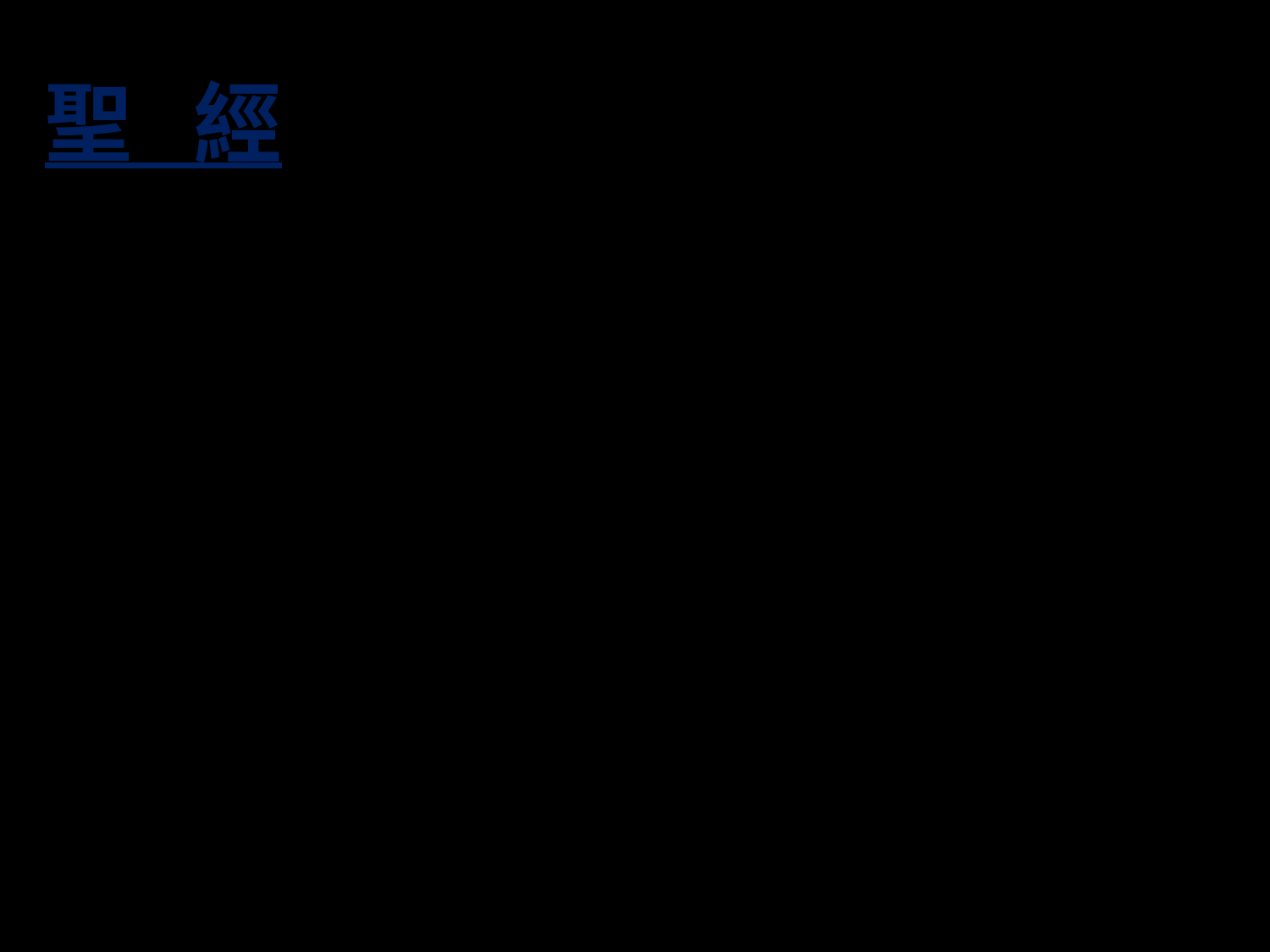

聖   經
7.有先知門徒去了五十人，遠遠地站在他們對面；二人在約但河邊站住。
8.以利亞將自己的外衣捲起來，用以打水，水就左右分開，二人走乾地而過。
9.過去之後，以利亞對以利沙說：我未曾被接去離開你，你要我為你做什麼，只管求我。以利沙說：願感動你的靈加倍地感動我。
 < 列王紀下 2: 1 – 14 >